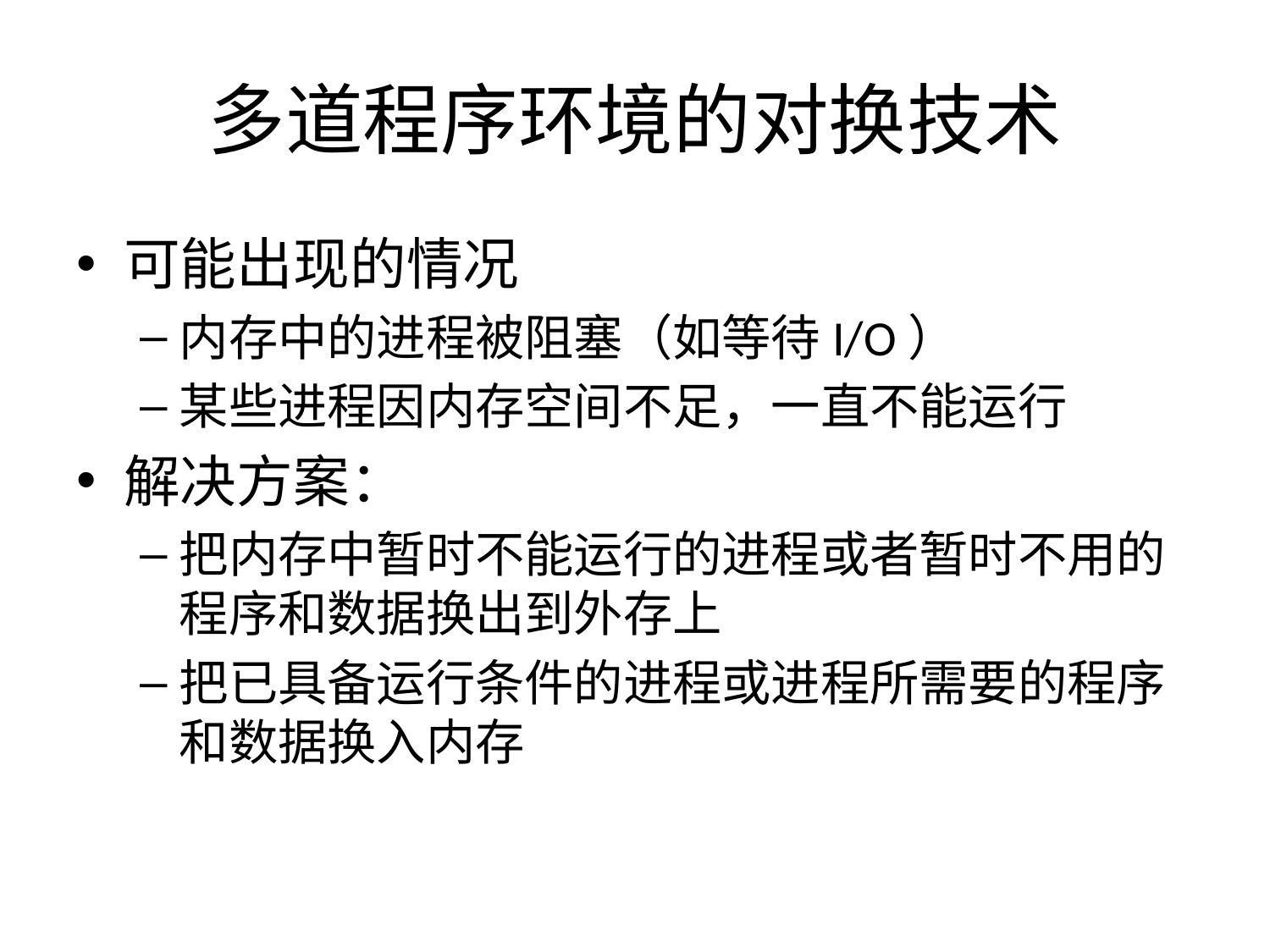

# 多道程序环境的对换技术
可能出现的情况
内存中的进程被阻塞（如等待I/O）
某些进程因内存空间不足，一直不能运行
解决方案：
把内存中暂时不能运行的进程或者暂时不用的程序和数据换出到外存上
把已具备运行条件的进程或进程所需要的程序和数据换入内存